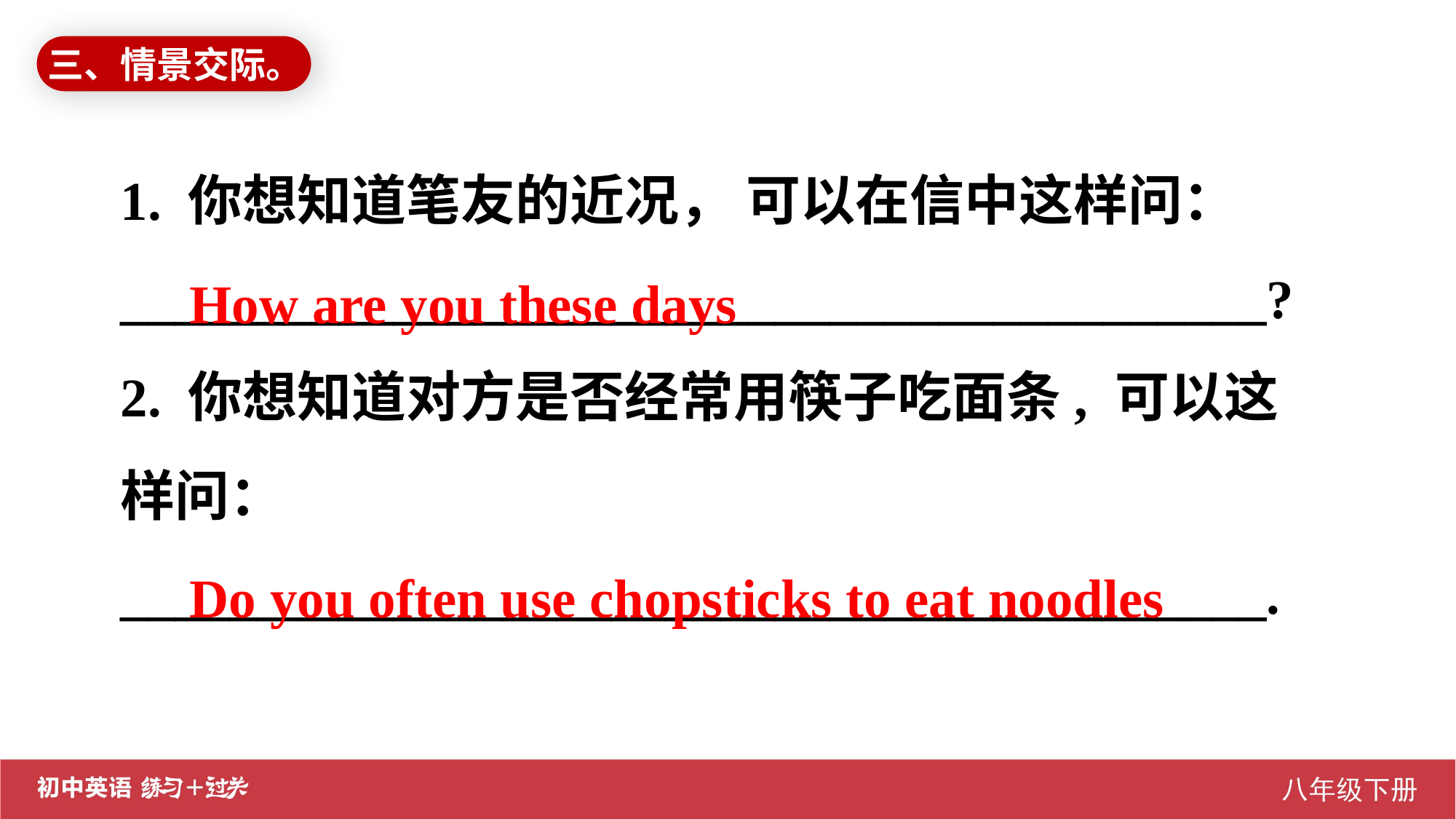

三、情景交际。
1. 你想知道笔友的近况， 可以在信中这样问：
__________________________________________?
2. 你想知道对方是否经常用筷子吃面条, 可以这样问：
__________________________________________.
How are you these days
Do you often use chopsticks to eat noodles